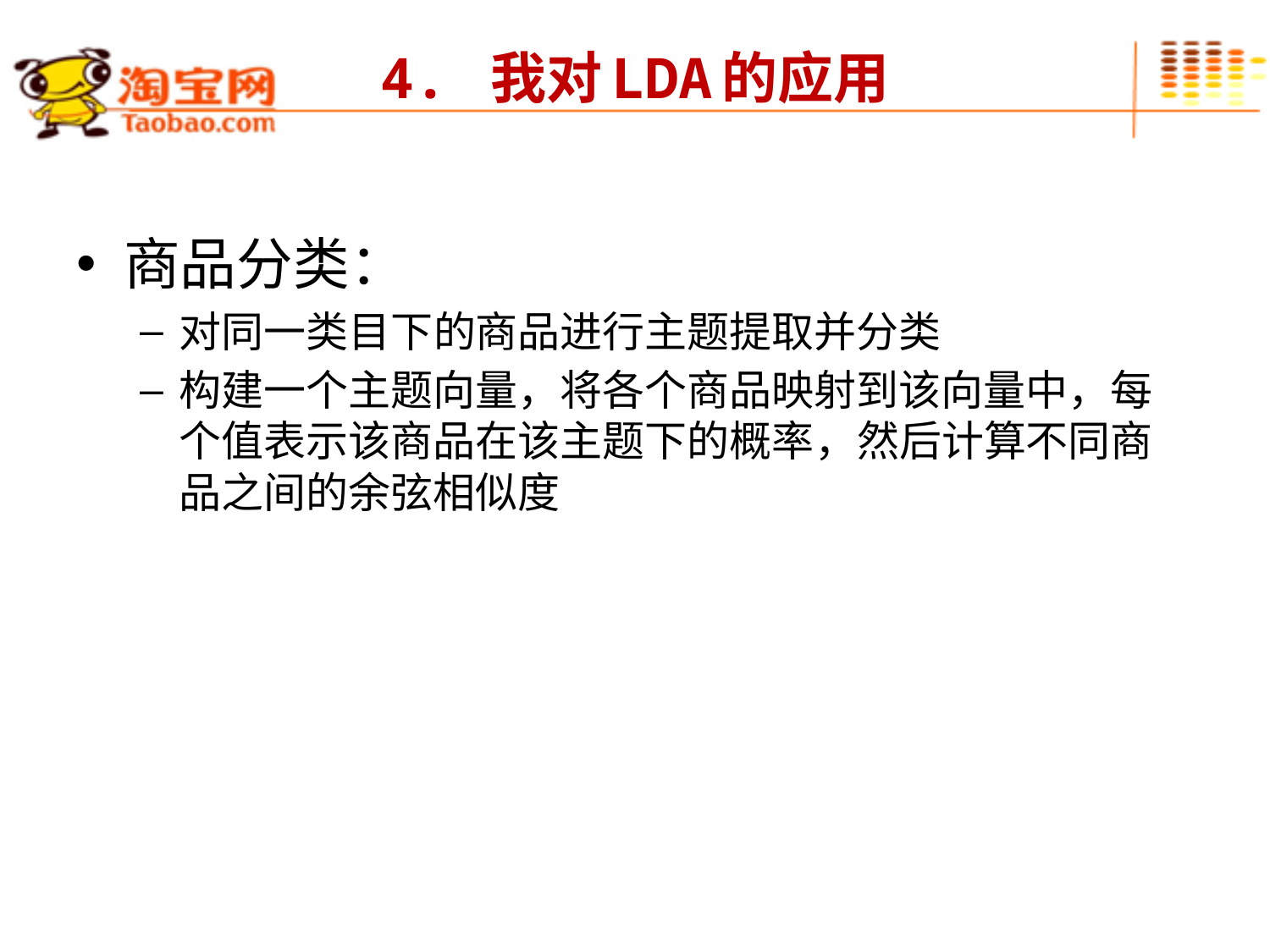

# 4. 我对LDA的应用
商品分类：
对同一类目下的商品进行主题提取并分类
构建一个主题向量，将各个商品映射到该向量中，每个值表示该商品在该主题下的概率，然后计算不同商品之间的余弦相似度